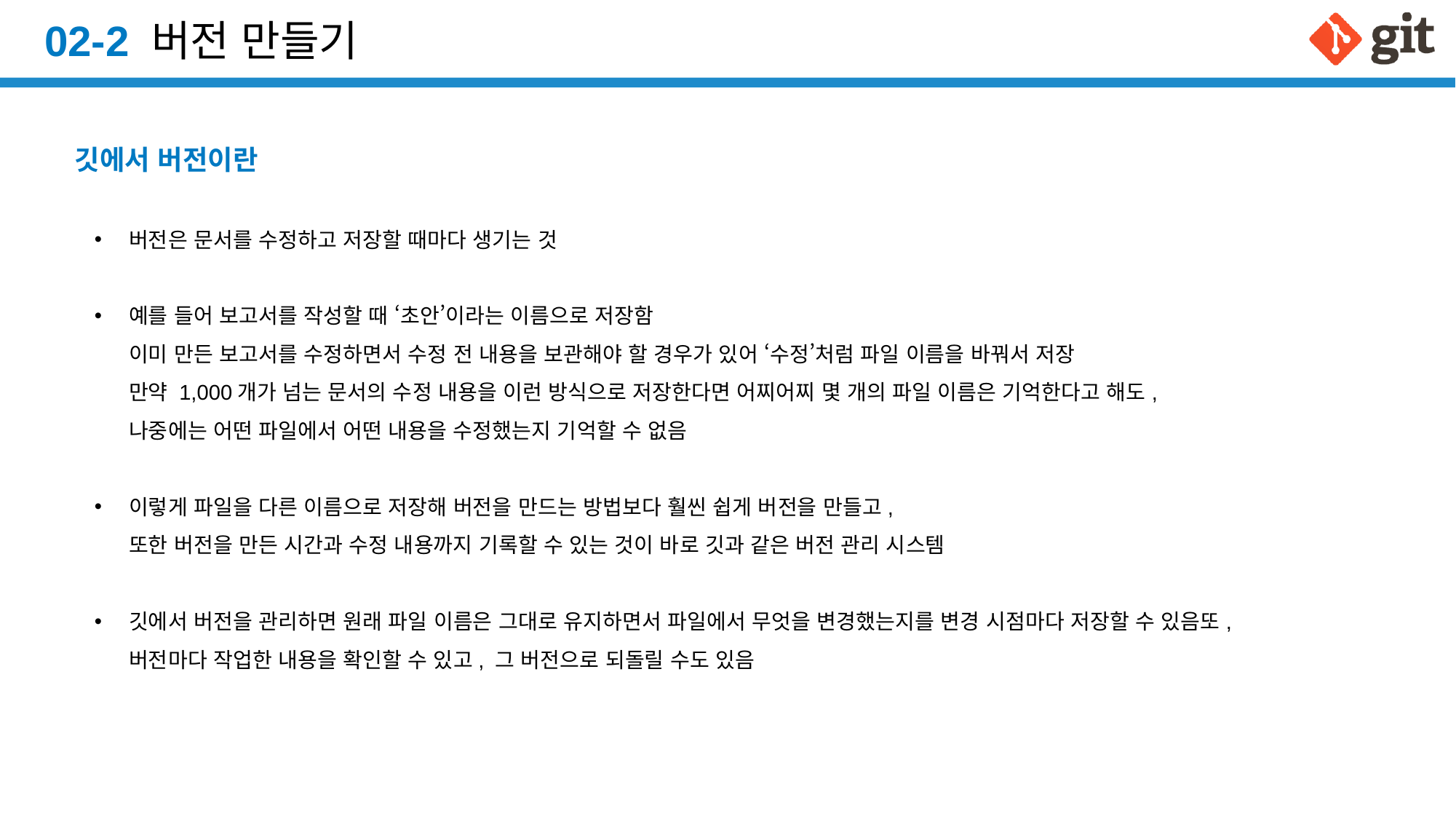

02-2 버전 만들기
깃에서 버전이란
버전은 문서를 수정하고 저장할 때마다 생기는 것

예를 들어 보고서를 작성할 때 ‘초안’이라는 이름으로 저장함
이미 만든 보고서를 수정하면서 수정 전 내용을 보관해야 할 경우가 있어 ‘수정’처럼 파일 이름을 바꿔서 저장
만약 1,000개가 넘는 문서의 수정 내용을 이런 방식으로 저장한다면 어찌어찌 몇 개의 파일 이름은 기억한다고 해도,
나중에는 어떤 파일에서 어떤 내용을 수정했는지 기억할 수 없음

이렇게 파일을 다른 이름으로 저장해 버전을 만드는 방법보다 훨씬 쉽게 버전을 만들고,
또한 버전을 만든 시간과 수정 내용까지 기록할 수 있는 것이 바로 깃과 같은 버전 관리 시스템
깃에서 버전을 관리하면 원래 파일 이름은 그대로 유지하면서 파일에서 무엇을 변경했는지를 변경 시점마다 저장할 수 있음또, 버전마다 작업한 내용을 확인할 수 있고, 그 버전으로 되돌릴 수도 있음